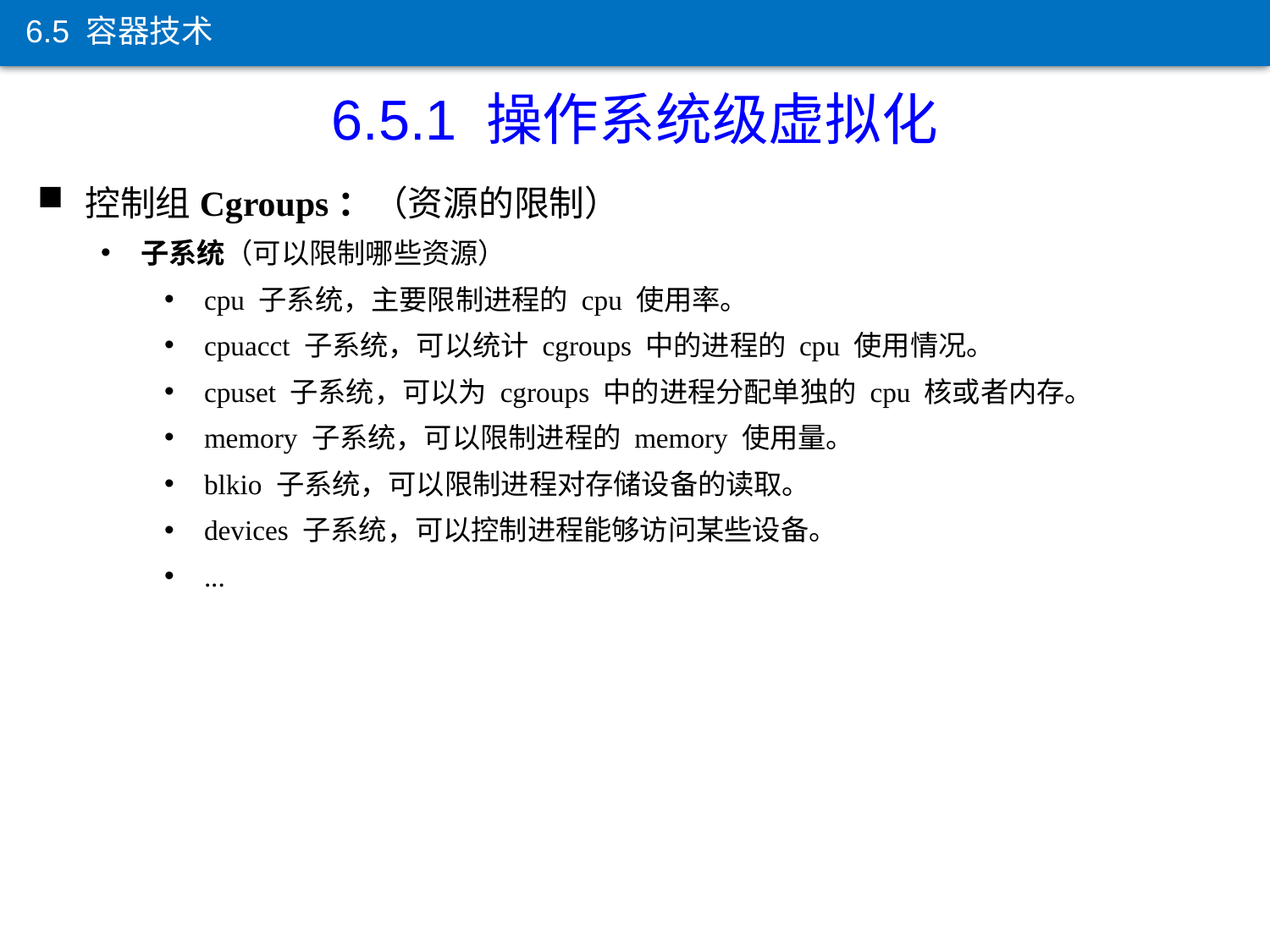

6.5 容器技术
6.5.1 操作系统级虚拟化
控制组Cgroups：（资源的限制）
子系统（可以限制哪些资源）
cpu 子系统，主要限制进程的 cpu 使用率。
cpuacct 子系统，可以统计 cgroups 中的进程的 cpu 使用情况。
cpuset 子系统，可以为 cgroups 中的进程分配单独的 cpu 核或者内存。
memory 子系统，可以限制进程的 memory 使用量。
blkio 子系统，可以限制进程对存储设备的读取。
devices 子系统，可以控制进程能够访问某些设备。
...
17